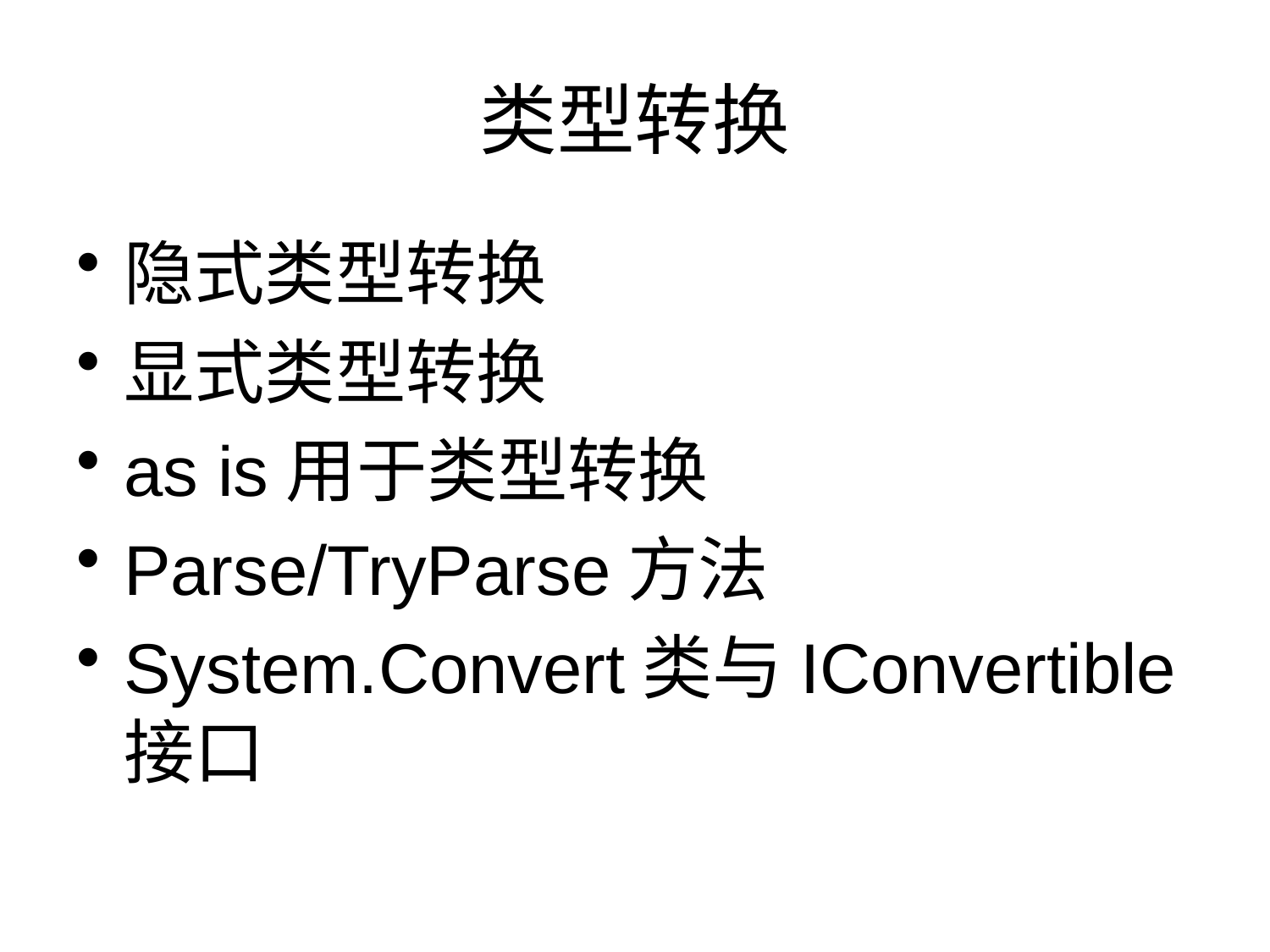

# 类型转换
隐式类型转换
显式类型转换
as is用于类型转换
Parse/TryParse方法
System.Convert类与IConvertible接口